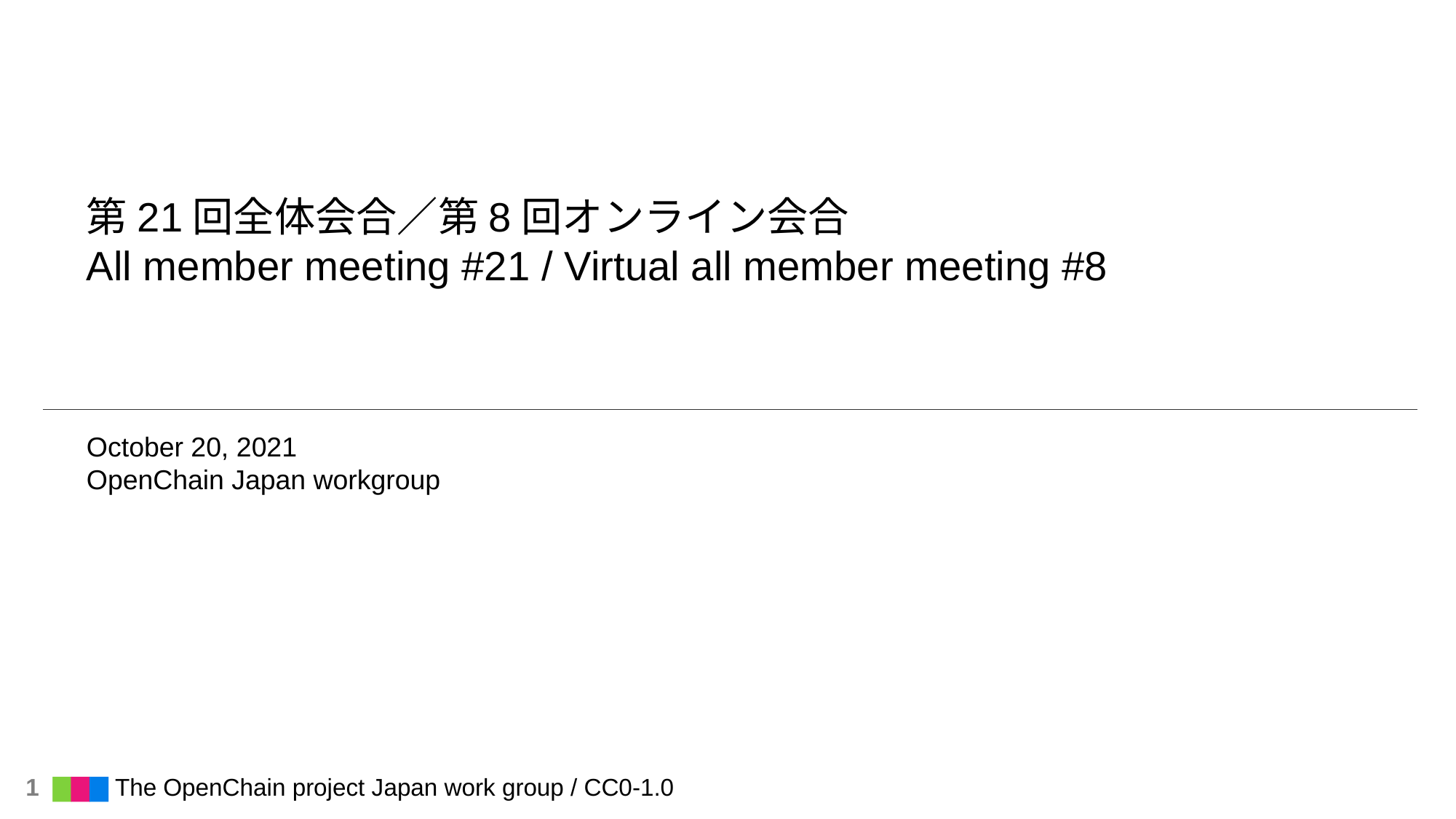

# 第21回全体会合／第8回オンライン会合 All member meeting #21 / Virtual all member meeting #8
October 20, 2021
OpenChain Japan workgroup